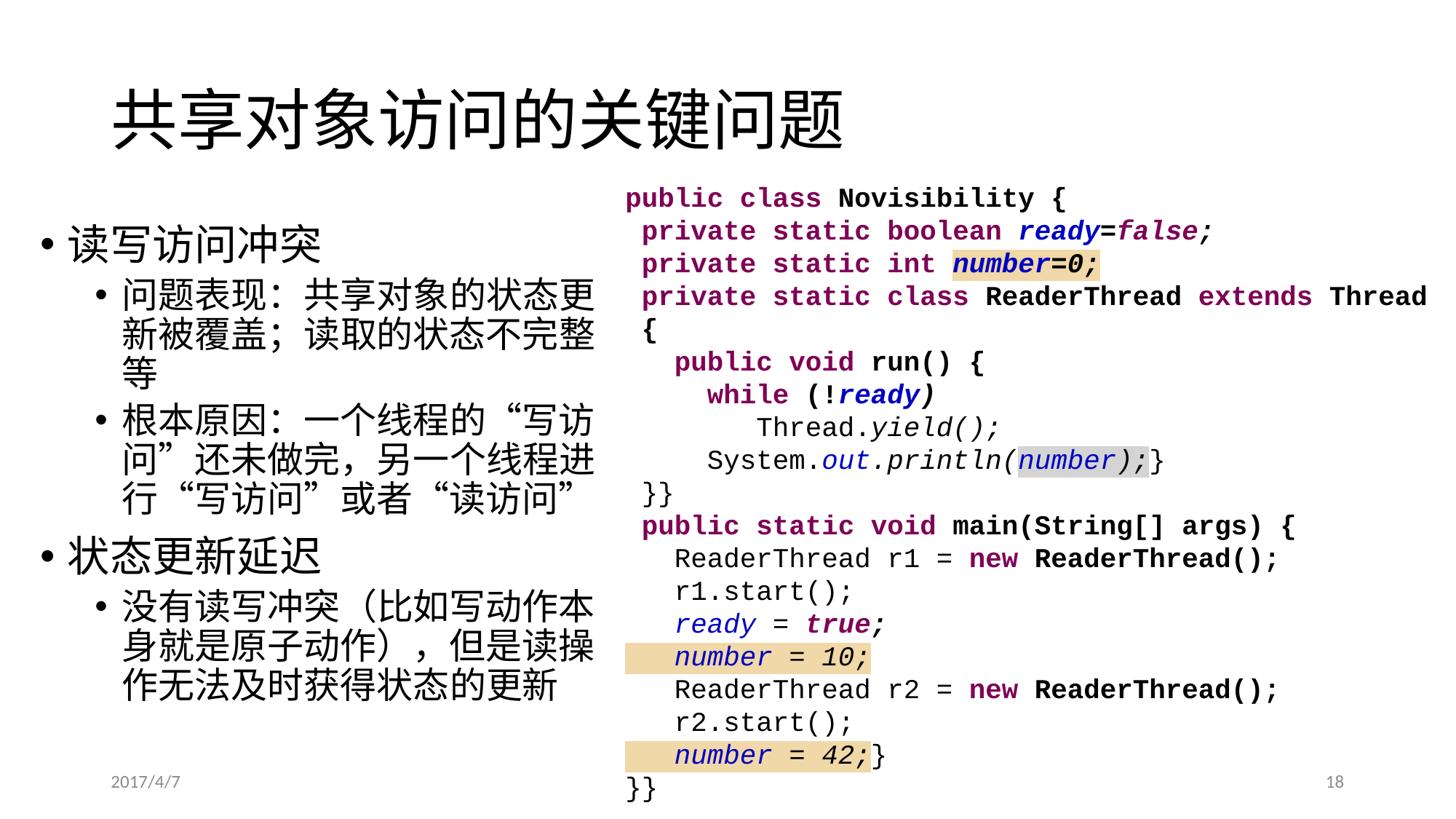

# 共享对象访问的关键问题
public class Novisibility {
 private static boolean ready=false;
 private static int number=0;
 private static class ReaderThread extends Thread
 {
   public void run() {
     while (!ready)
        Thread.yield();
     System.out.println(number);}
 }}
 public static void main(String[] args) {
   ReaderThread r1 = new ReaderThread();
   r1.start();
   ready = true;
   number = 10;
   ReaderThread r2 = new ReaderThread();
   r2.start();
   number = 42;}
}}
读写访问冲突
问题表现：共享对象的状态更新被覆盖；读取的状态不完整等
根本原因：一个线程的“写访问”还未做完，另一个线程进行“写访问”或者“读访问”
状态更新延迟
没有读写冲突（比如写动作本身就是原子动作），但是读操作无法及时获得状态的更新
2017/4/7
18